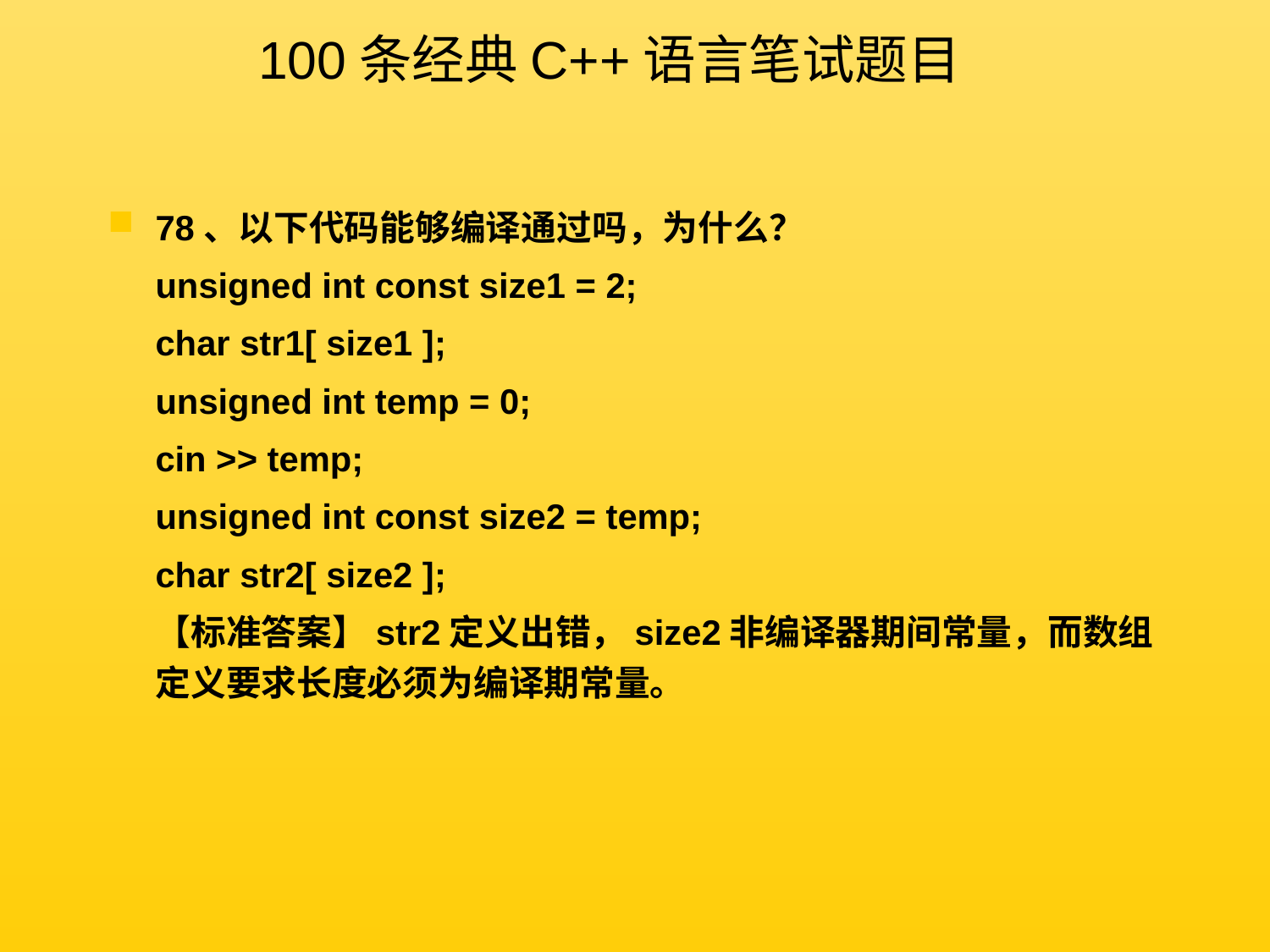

100条经典C++语言笔试题目
78、以下代码能够编译通过吗，为什么？
	unsigned int const size1 = 2;
	char str1[ size1 ];
	unsigned int temp = 0;
	cin >> temp;
	unsigned int const size2 = temp;
	char str2[ size2 ];
	【标准答案】str2定义出错，size2非编译器期间常量，而数组定义要求长度必须为编译期常量。